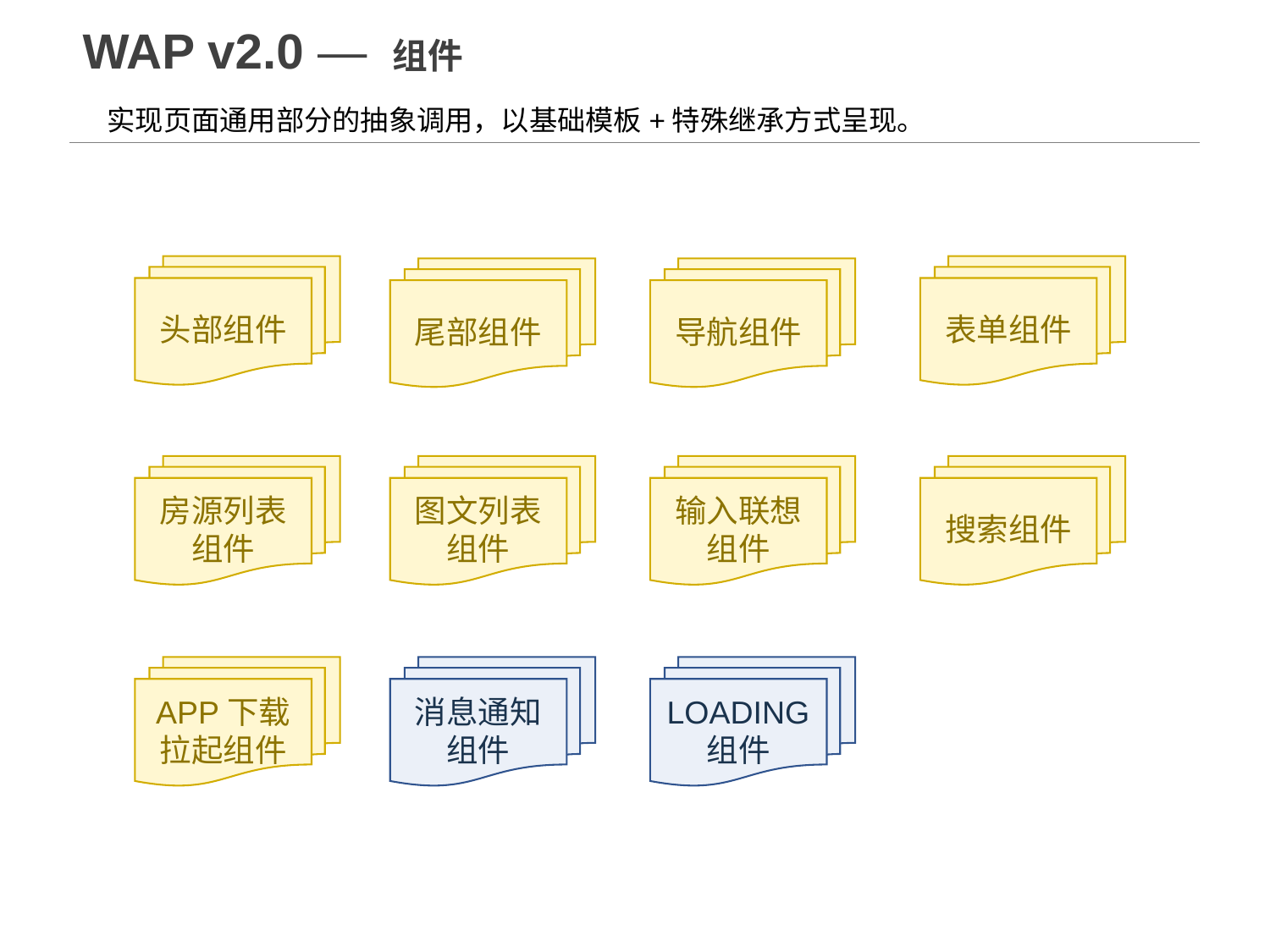

WAP v2.0 — 组件
实现页面通用部分的抽象调用，以基础模板+特殊继承方式呈现。
头部组件
表单组件
尾部组件
导航组件
房源列表组件
图文列表组件
输入联想组件
搜索组件
APP下载拉起组件
消息通知组件
LOADING
组件